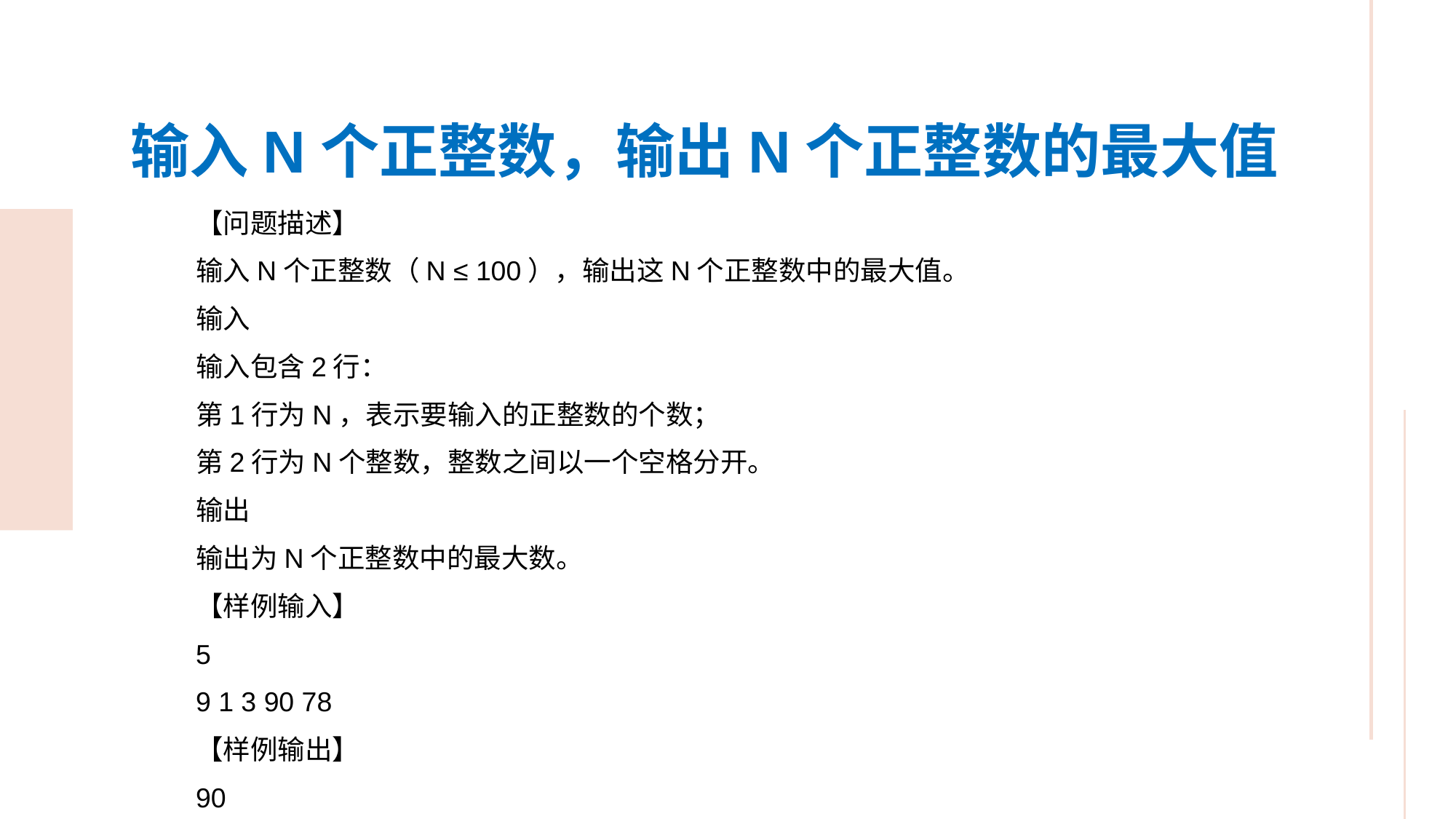

输入N个正整数，输出N个正整数的最大值
【问题描述】
输入N个正整数（N ≤ 100），输出这N个正整数中的最大值。
输入
输入包含2行：
第1行为N，表示要输入的正整数的个数；
第2行为N个整数，整数之间以一个空格分开。
输出
输出为N个正整数中的最大数。
【样例输入】
5
9 1 3 90 78
【样例输出】
90